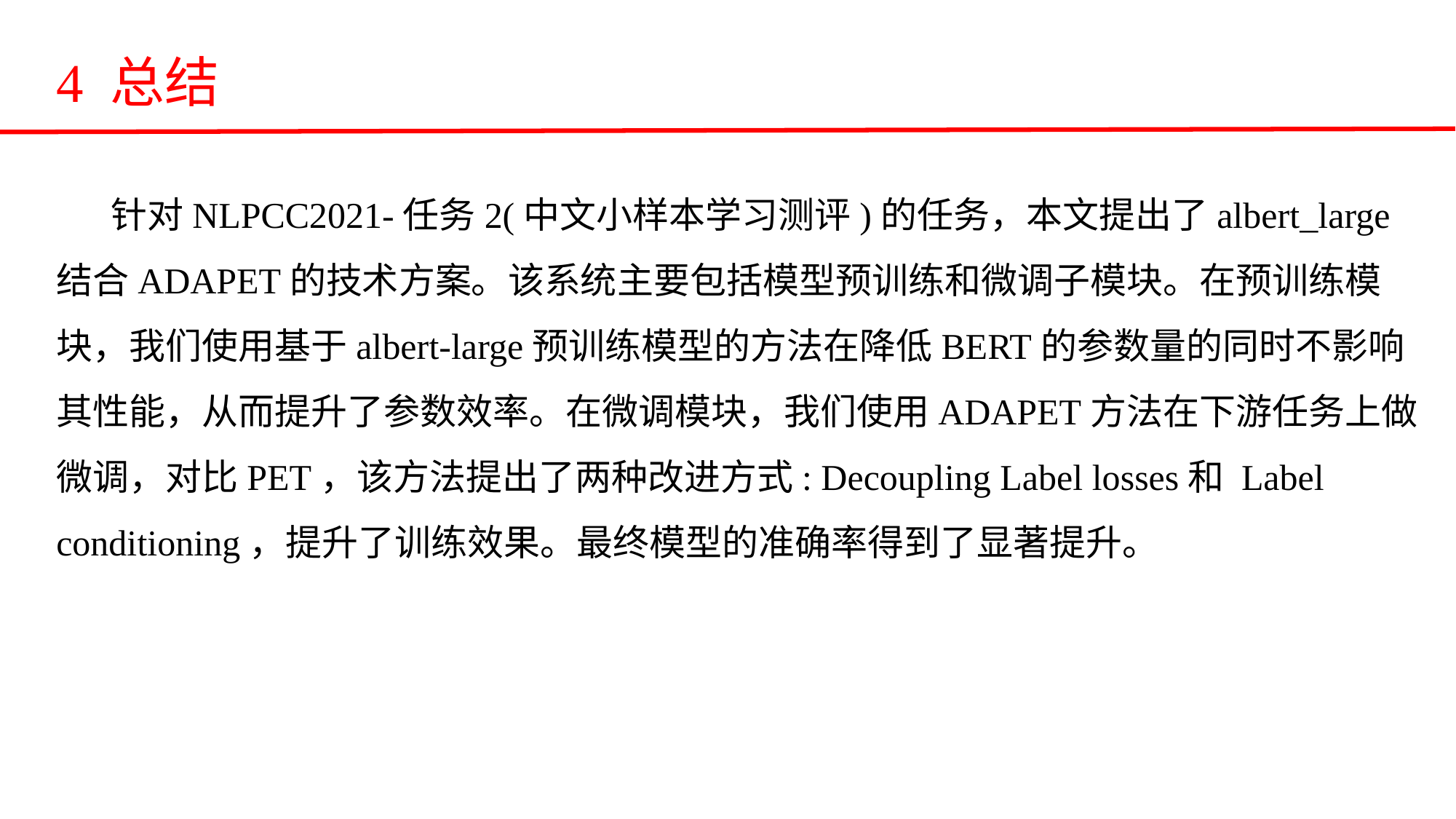

4 总结
针对NLPCC2021-任务2(中文小样本学习测评)的任务，本文提出了albert_large结合ADAPET的技术方案。该系统主要包括模型预训练和微调子模块。在预训练模块，我们使用基于albert-large预训练模型的方法在降低BERT的参数量的同时不影响其性能，从而提升了参数效率。在微调模块，我们使用ADAPET方法在下游任务上做微调，对比PET，该方法提出了两种改进方式: Decoupling Label losses和 Label conditioning，提升了训练效果。最终模型的准确率得到了显著提升。